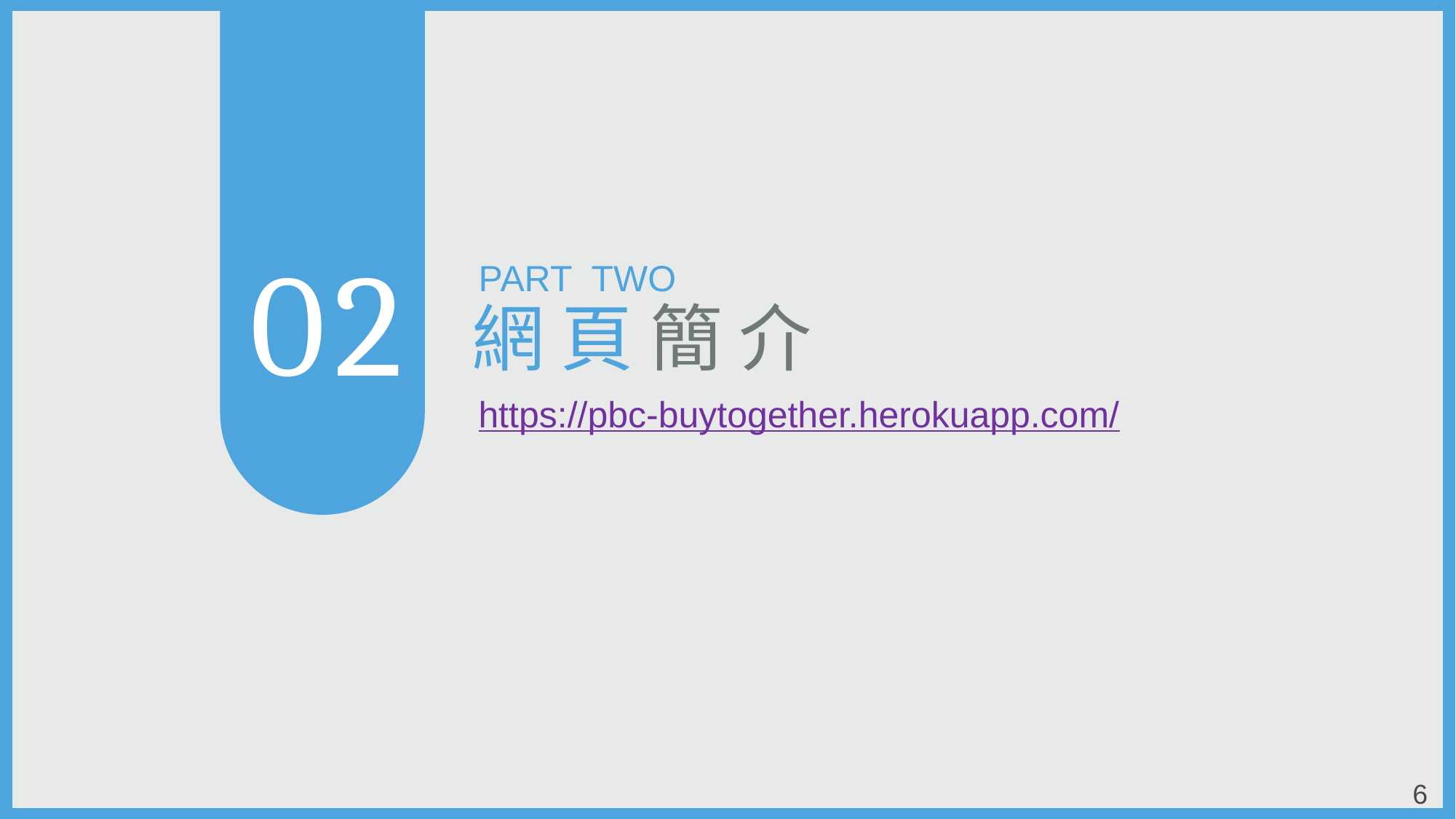

02
PART  TWO
網 頁 簡 介
https://pbc-buytogether.herokuapp.com/